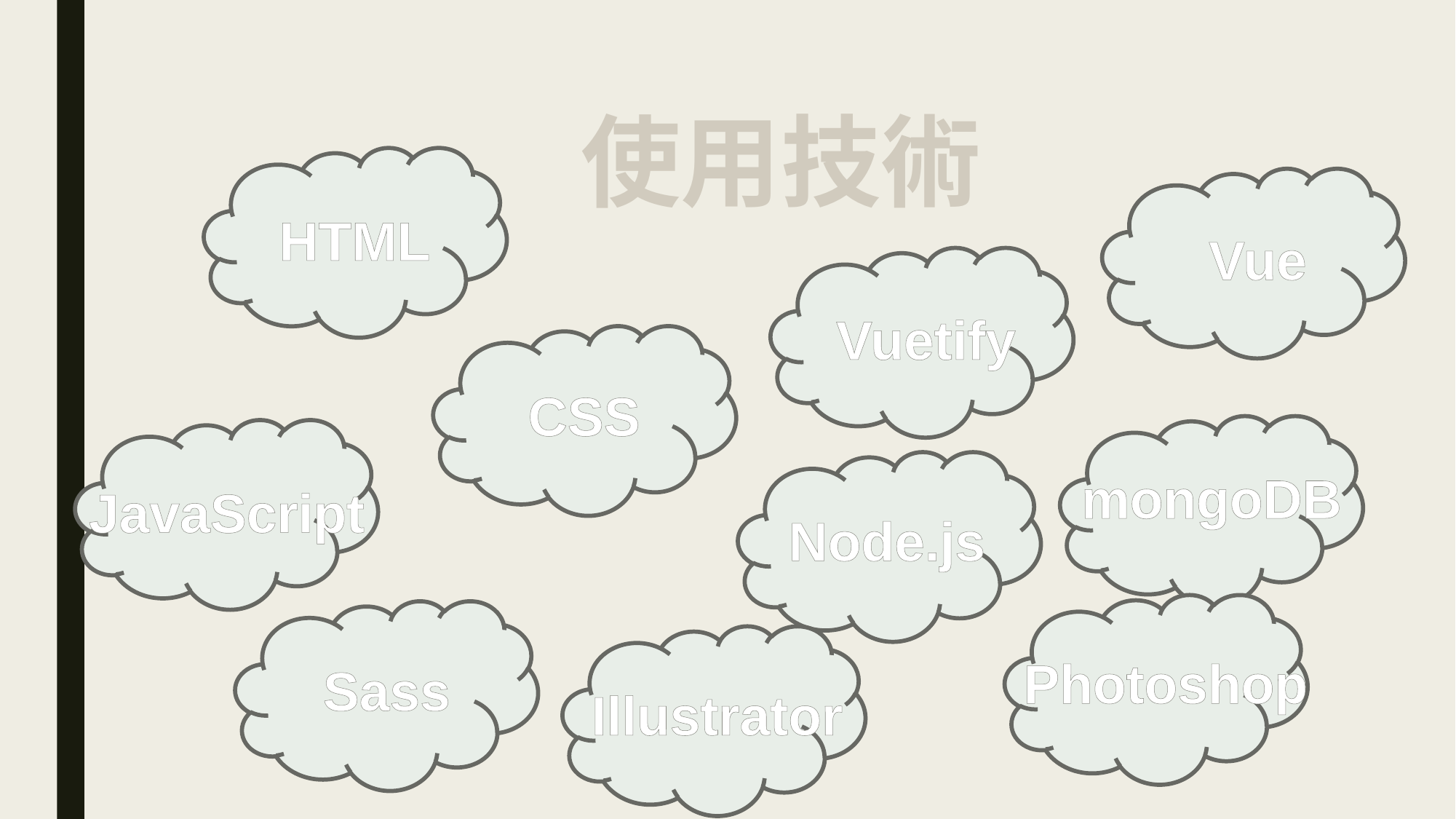

使用技術

HTML
Vue

Vuetify

CSS

mongoDB
JavaScript
Node.js

Photoshop
Sass
Illustrator